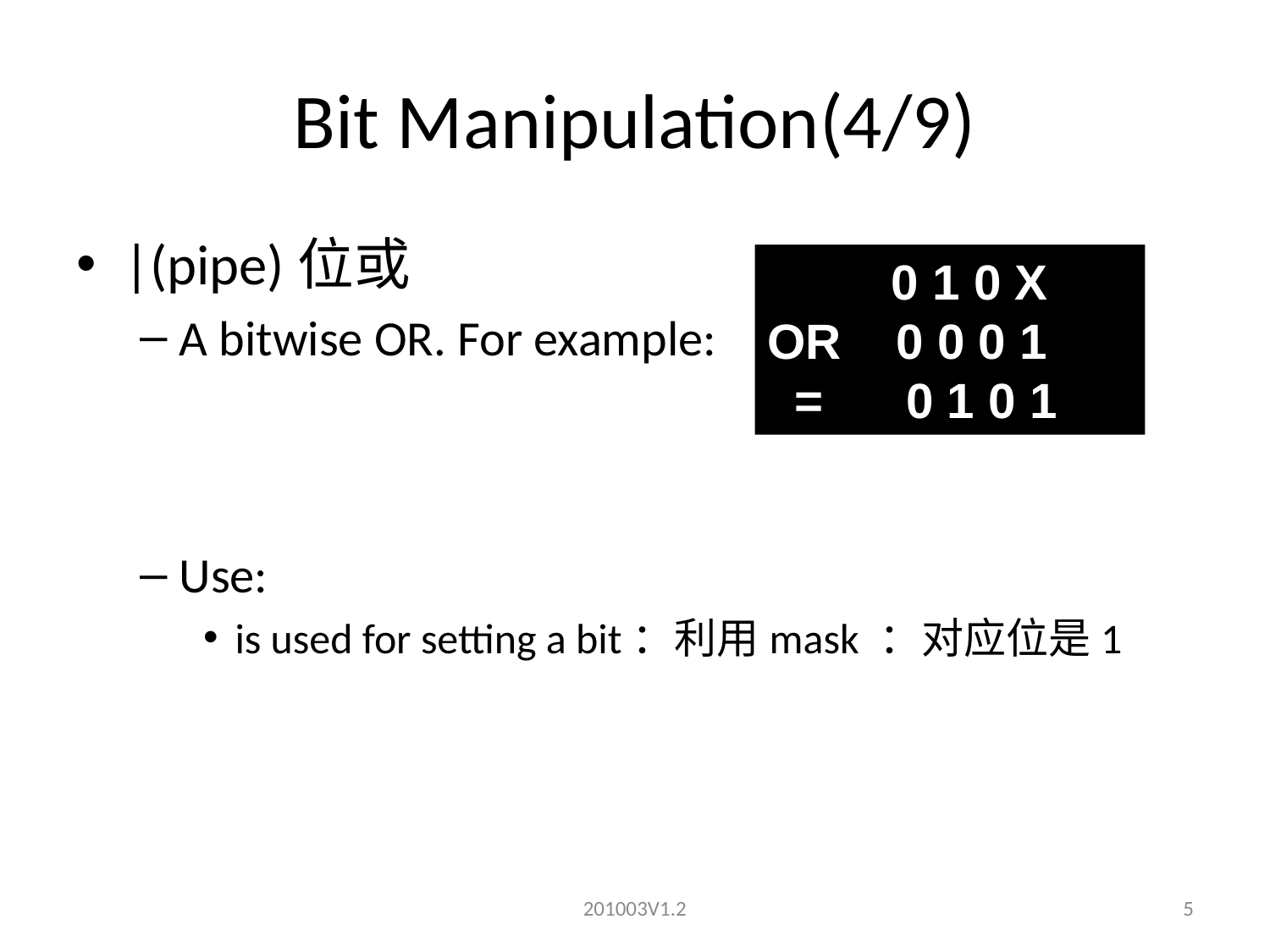

# Bit Manipulation(4/9)
|(pipe)位或
A bitwise OR. For example:

Use:
is used for setting a bit：利用mask ：对应位是1
         0 1 0 X
OR    0 0 0 1
  =      0 1 0 1
201003V1.2
5